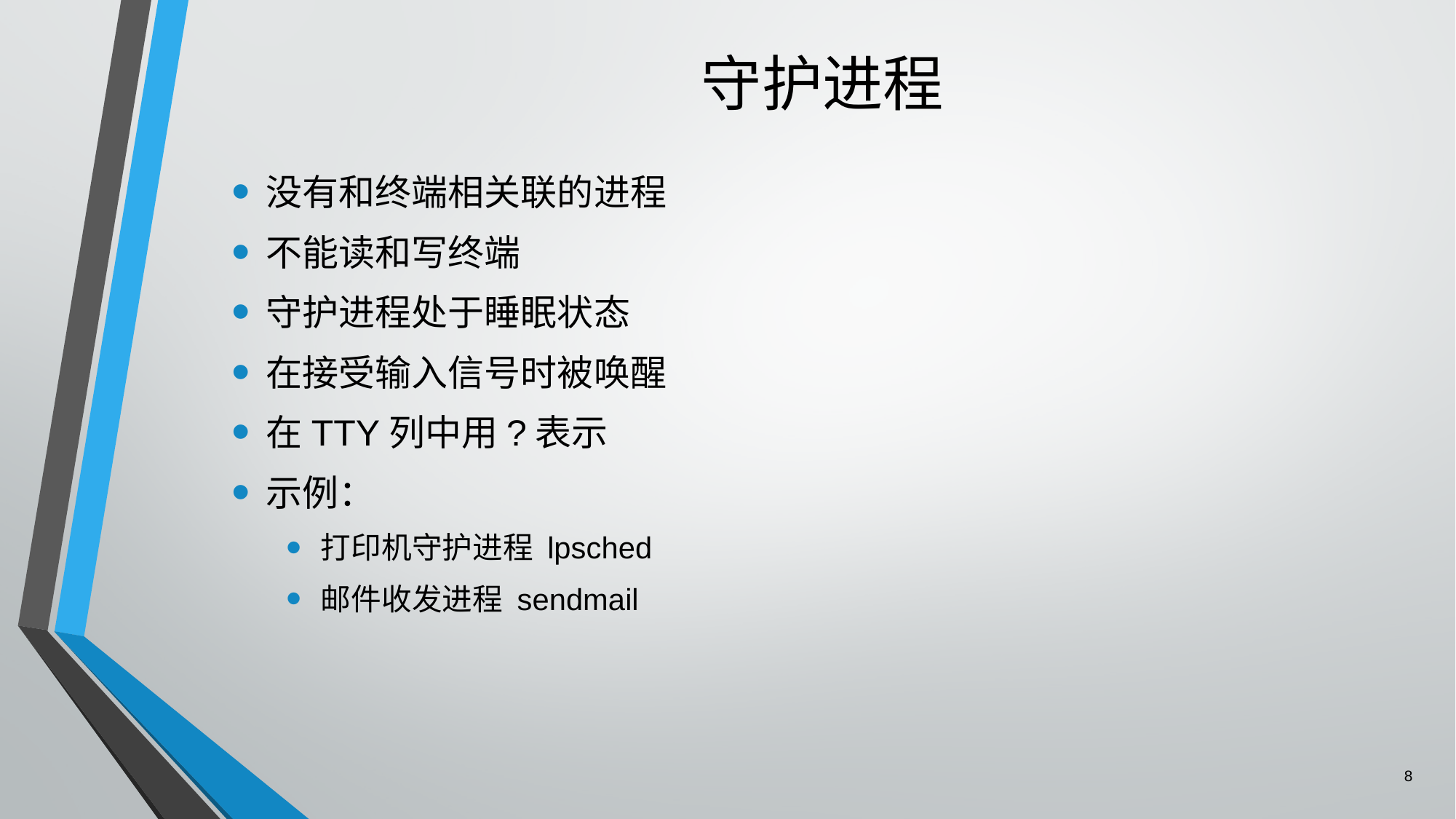

# 守护进程
没有和终端相关联的进程
不能读和写终端
守护进程处于睡眠状态
在接受输入信号时被唤醒
在TTY列中用?表示
示例：
打印机守护进程 lpsched
邮件收发进程 sendmail

8